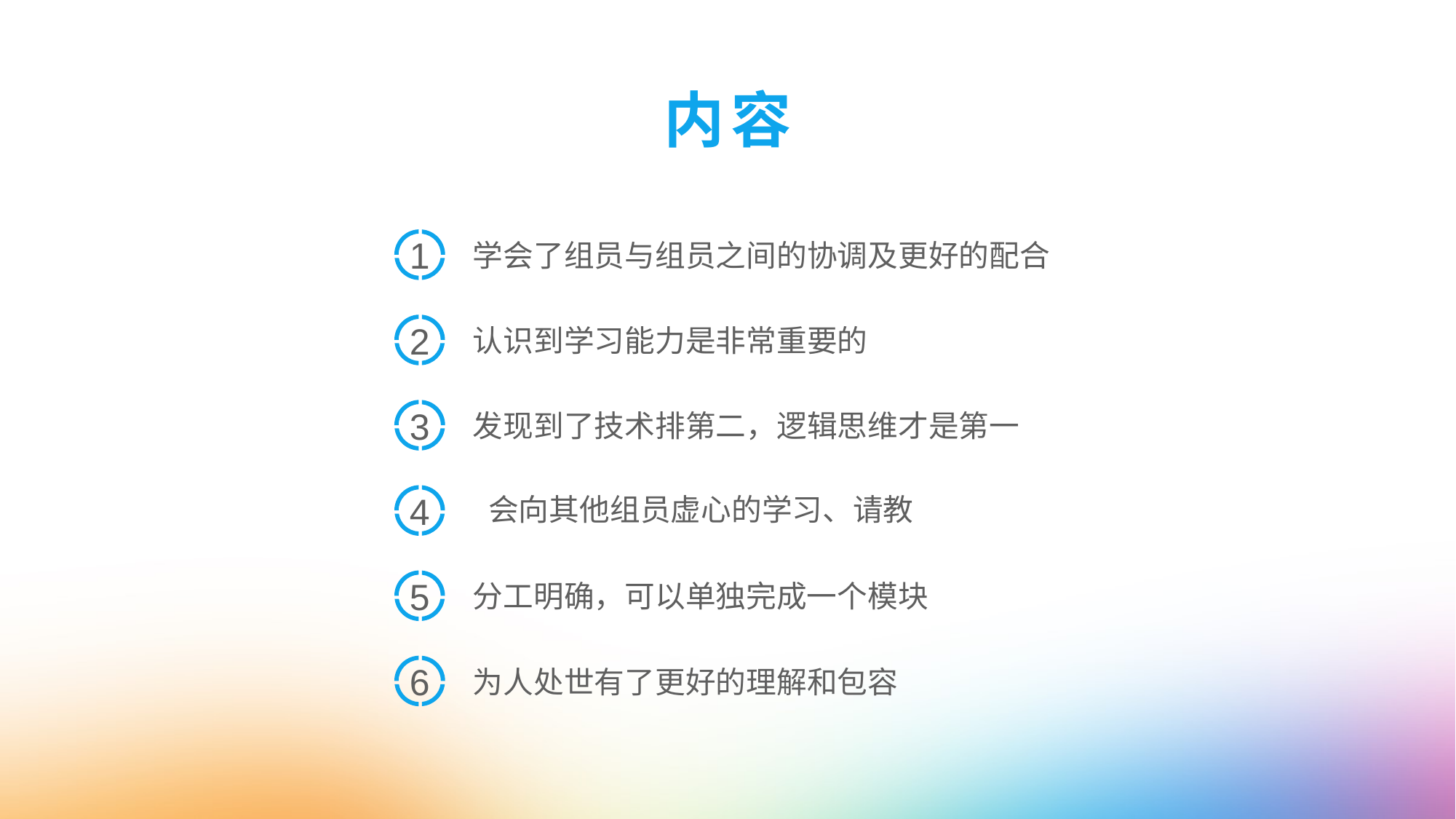

内容
学会了组员与组员之间的协调及更好的配合
1
认识到学习能力是非常重要的
2
发现到了技术排第二，逻辑思维才是第一
3
会向其他组员虚心的学习、请教
4
分工明确，可以单独完成一个模块
5
为人处世有了更好的理解和包容
6